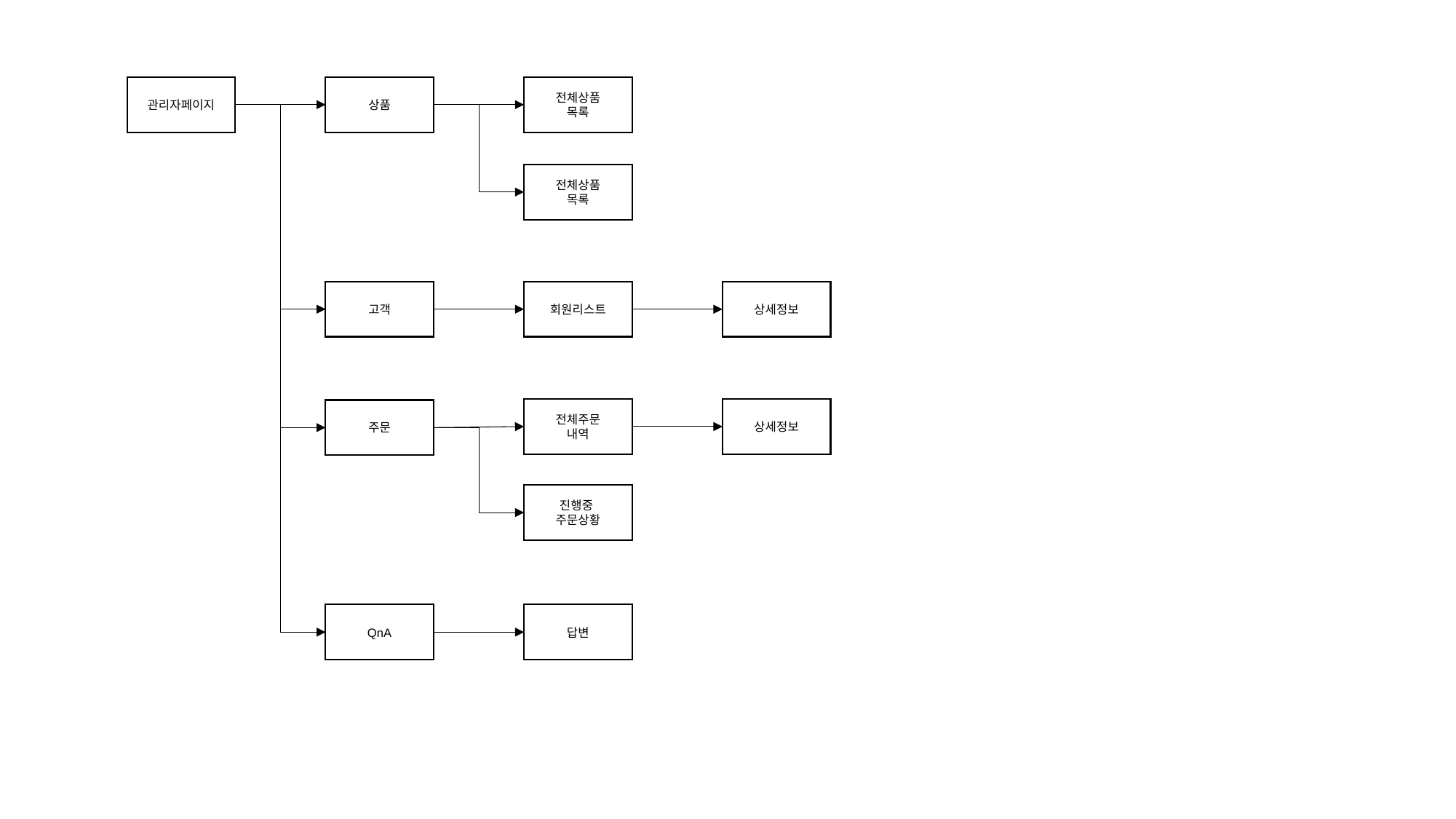

관리자페이지
상품
전체상품
목록
전체상품
목록
고객
회원리스트
상세정보
전체주문
내역
상세정보
주문
진행중
주문상황
QnA
답변